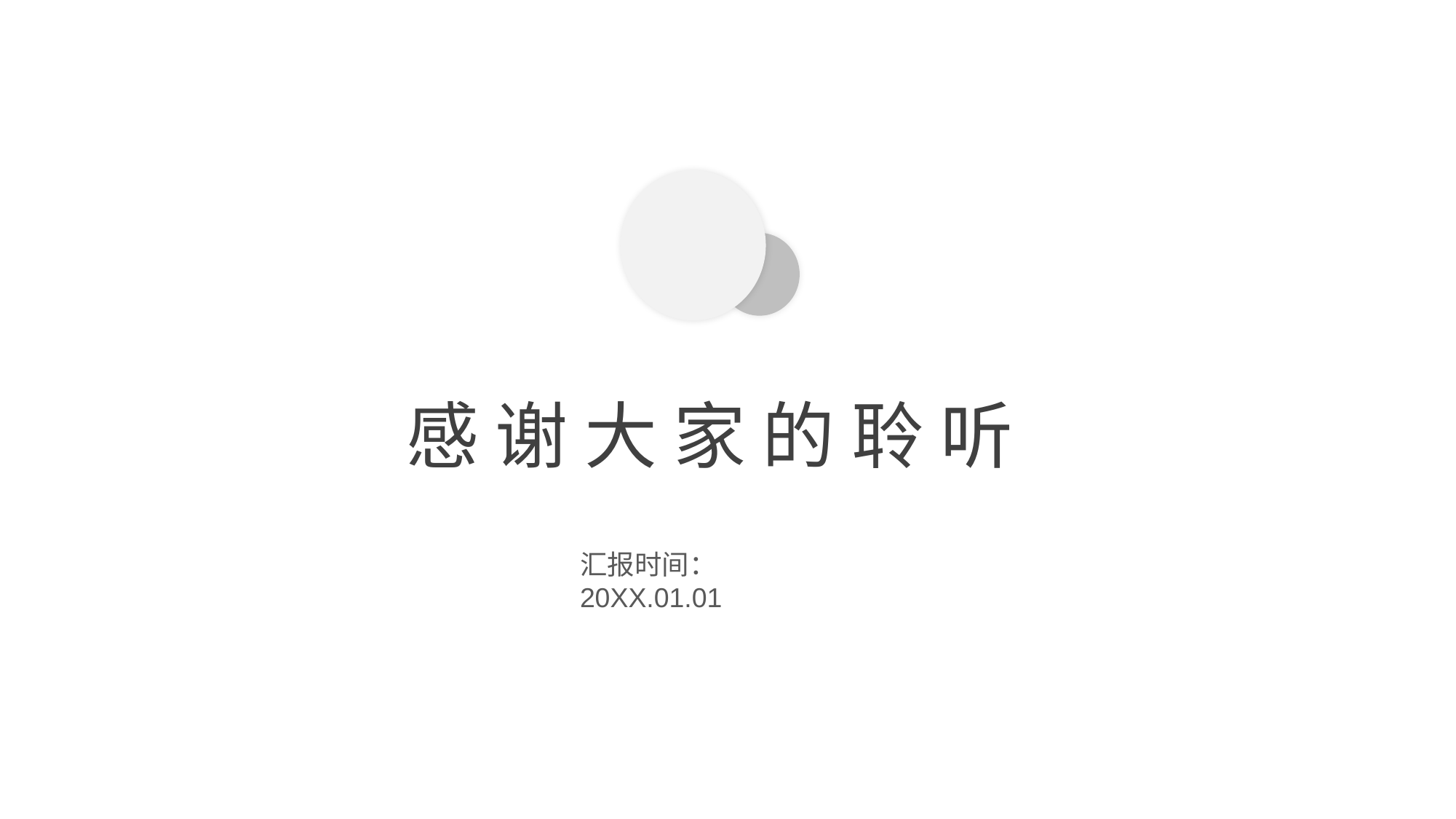

感 谢 大 家 的 聆 听
汇报时间：20XX.01.01